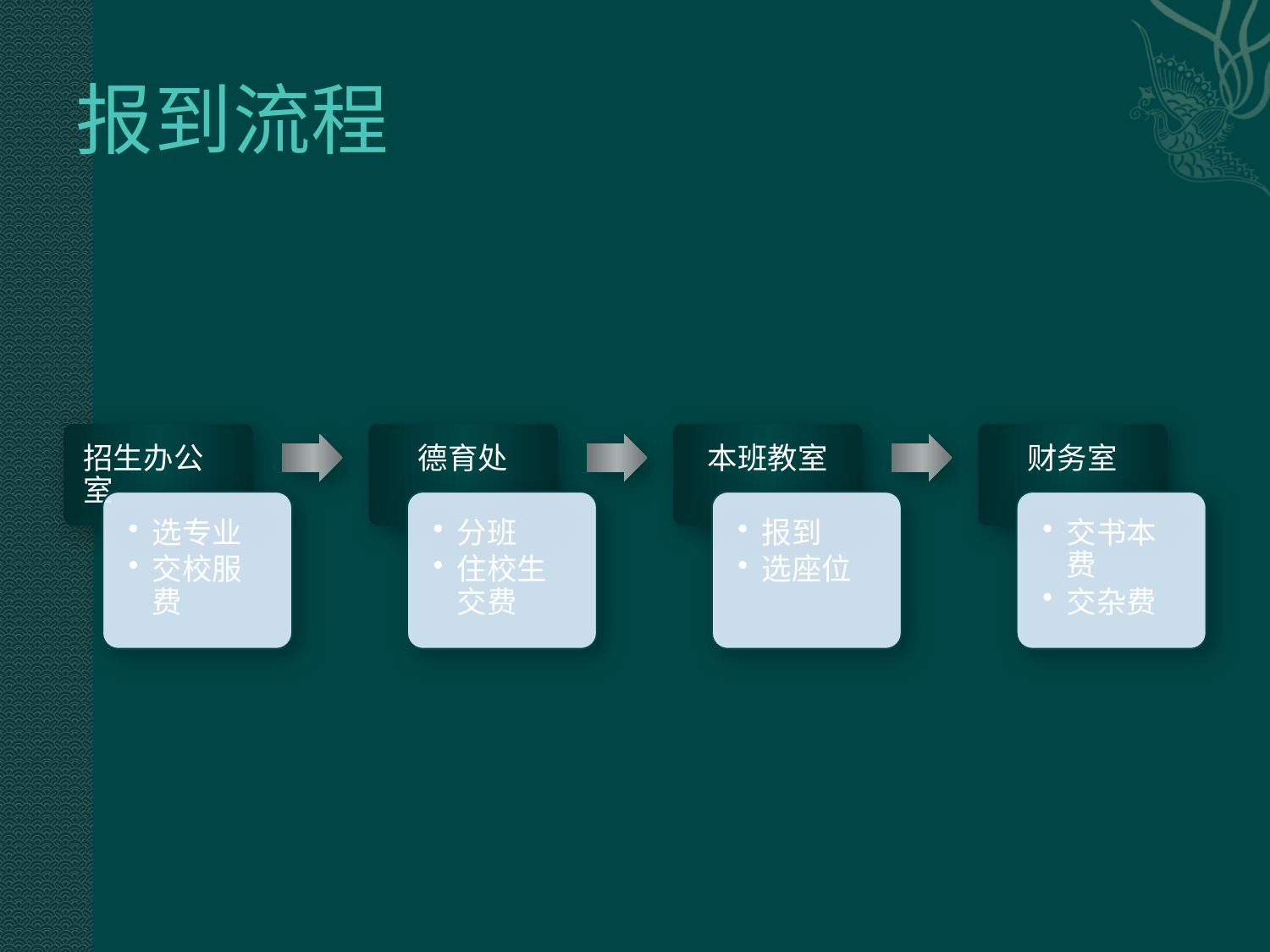

# 报到流程
招生办公室
选专业
交校服费

德育处
分班
住校生交费

本班教室
报到
选座位

财务室
交书本费
交杂费